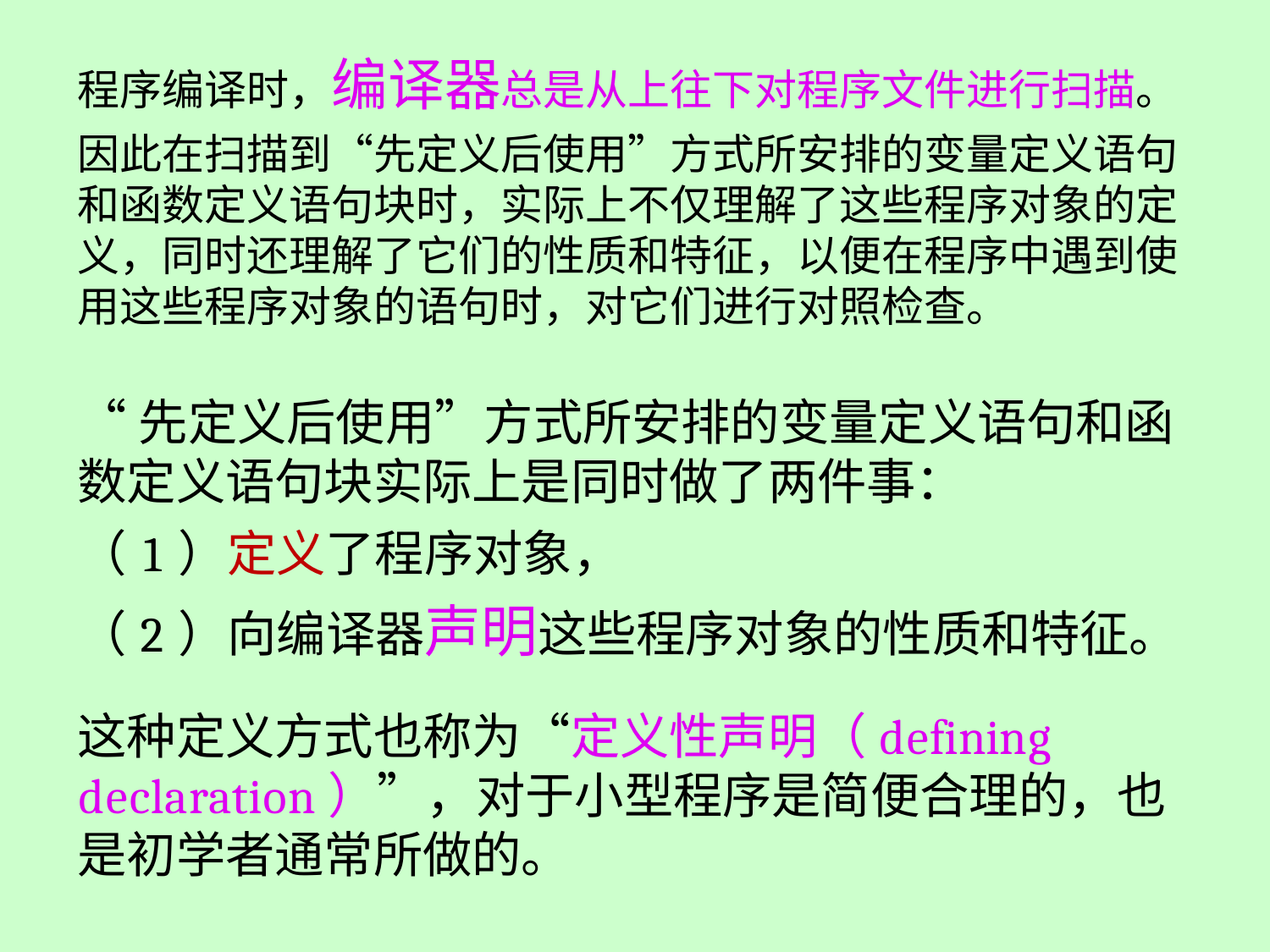

程序编译时，编译器总是从上往下对程序文件进行扫描。
因此在扫描到“先定义后使用”方式所安排的变量定义语句和函数定义语句块时，实际上不仅理解了这些程序对象的定义，同时还理解了它们的性质和特征，以便在程序中遇到使用这些程序对象的语句时，对它们进行对照检查。

“先定义后使用”方式所安排的变量定义语句和函数定义语句块实际上是同时做了两件事：
（1）定义了程序对象，
（2）向编译器声明这些程序对象的性质和特征。
这种定义方式也称为“定义性声明（defining declaration）”，对于小型程序是简便合理的，也是初学者通常所做的。
36